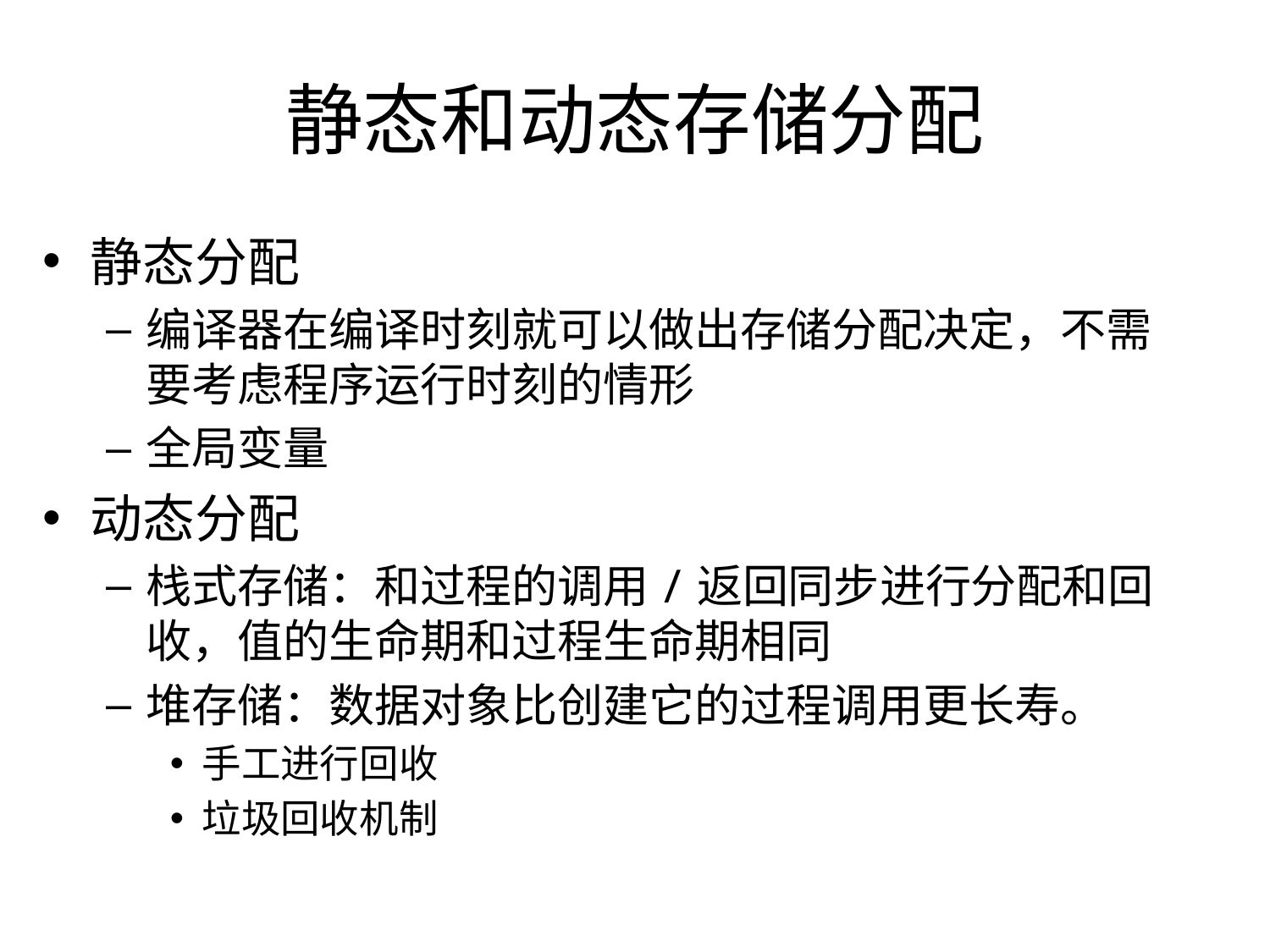

# 静态和动态存储分配
静态分配
编译器在编译时刻就可以做出存储分配决定，不需要考虑程序运行时刻的情形
全局变量
动态分配
栈式存储：和过程的调用/返回同步进行分配和回收，值的生命期和过程生命期相同
堆存储：数据对象比创建它的过程调用更长寿。
手工进行回收
垃圾回收机制